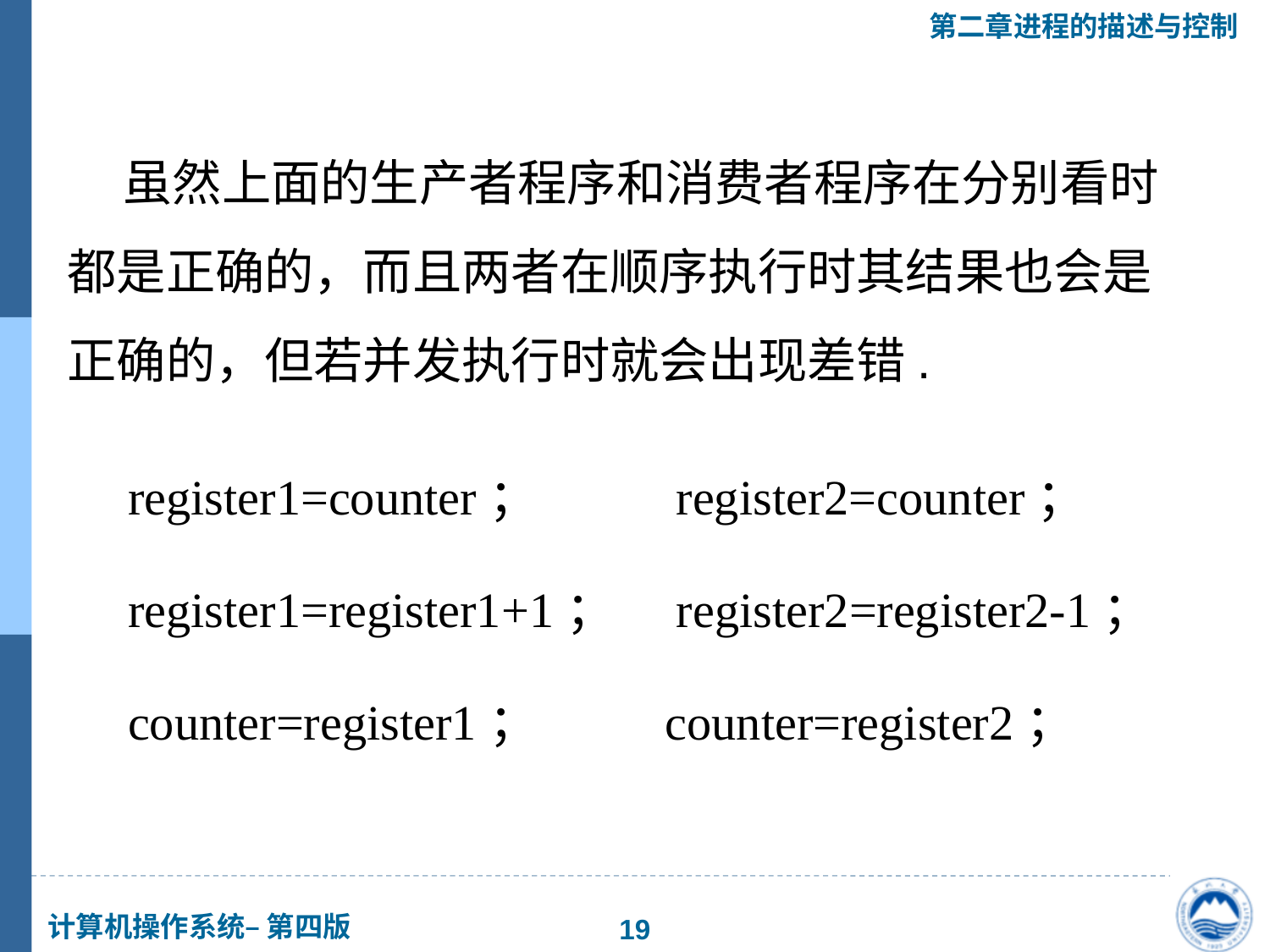

虽然上面的生产者程序和消费者程序在分别看时都是正确的，而且两者在顺序执行时其结果也会是正确的，但若并发执行时就会出现差错.
register1=counter；     　  register2=counter；
register1=register1+1；　register2=register2-1；
counter=register1；     　 counter=register2；